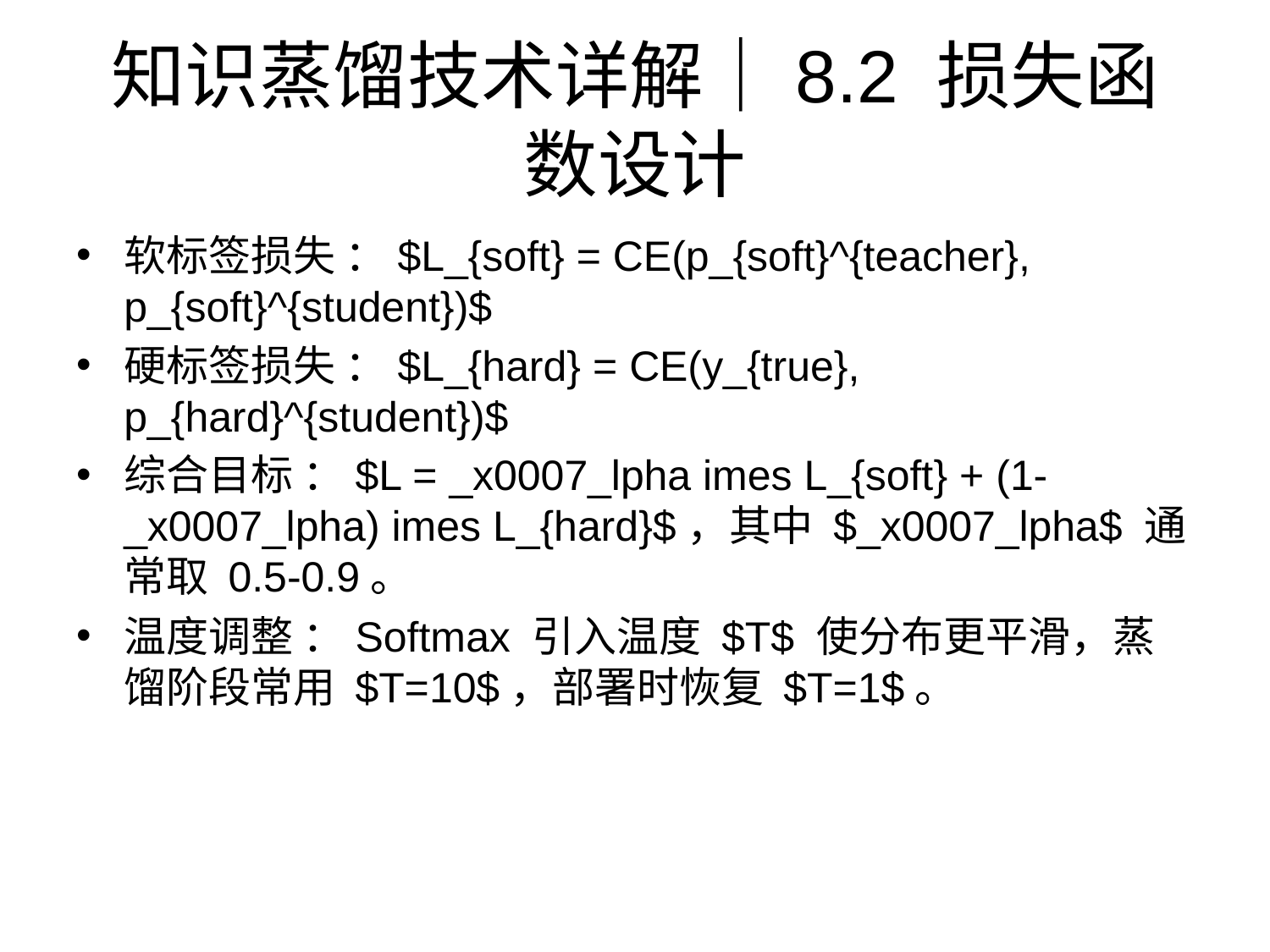

# 知识蒸馏技术详解｜8.2 损失函数设计
软标签损失 ：$L_{soft} = CE(p_{soft}^{teacher}, p_{soft}^{student})$
硬标签损失 ：$L_{hard} = CE(y_{true}, p_{hard}^{student})$
综合目标 ：$L = _x0007_lpha imes L_{soft} + (1-_x0007_lpha) imes L_{hard}$，其中 $_x0007_lpha$ 通常取 0.5-0.9。
温度调整 ：Softmax 引入温度 $T$ 使分布更平滑，蒸馏阶段常用 $T=10$，部署时恢复 $T=1$。